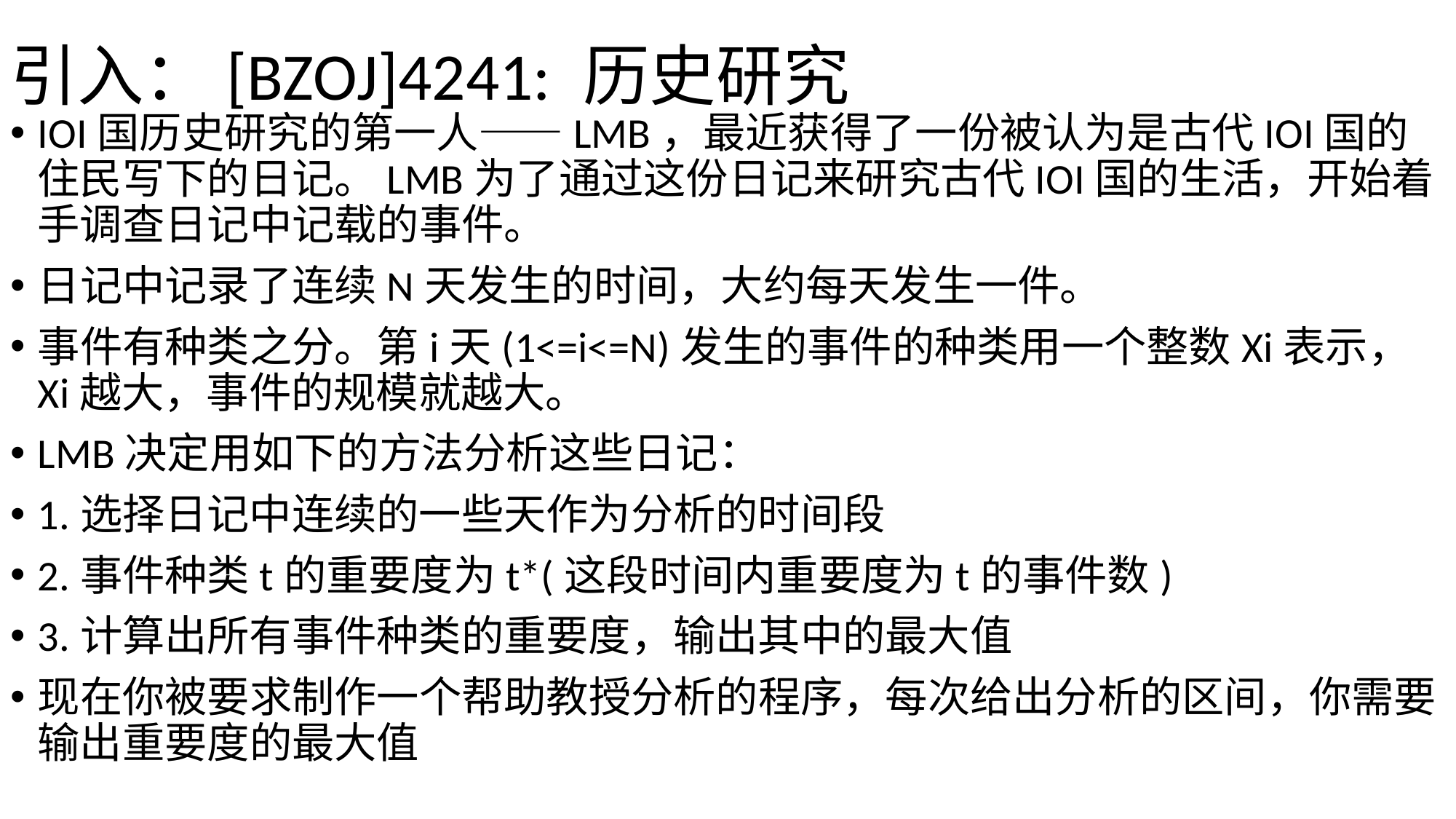

# 引入：[BZOJ]4241: 历史研究
IOI国历史研究的第一人——LMB，最近获得了一份被认为是古代IOI国的住民写下的日记。LMB为了通过这份日记来研究古代IOI国的生活，开始着手调查日记中记载的事件。
日记中记录了连续N天发生的时间，大约每天发生一件。
事件有种类之分。第i天(1<=i<=N)发生的事件的种类用一个整数Xi表示，Xi越大，事件的规模就越大。
LMB决定用如下的方法分析这些日记：
1.选择日记中连续的一些天作为分析的时间段
2.事件种类t的重要度为t*(这段时间内重要度为t的事件数)
3.计算出所有事件种类的重要度，输出其中的最大值
现在你被要求制作一个帮助教授分析的程序，每次给出分析的区间，你需要输出重要度的最大值